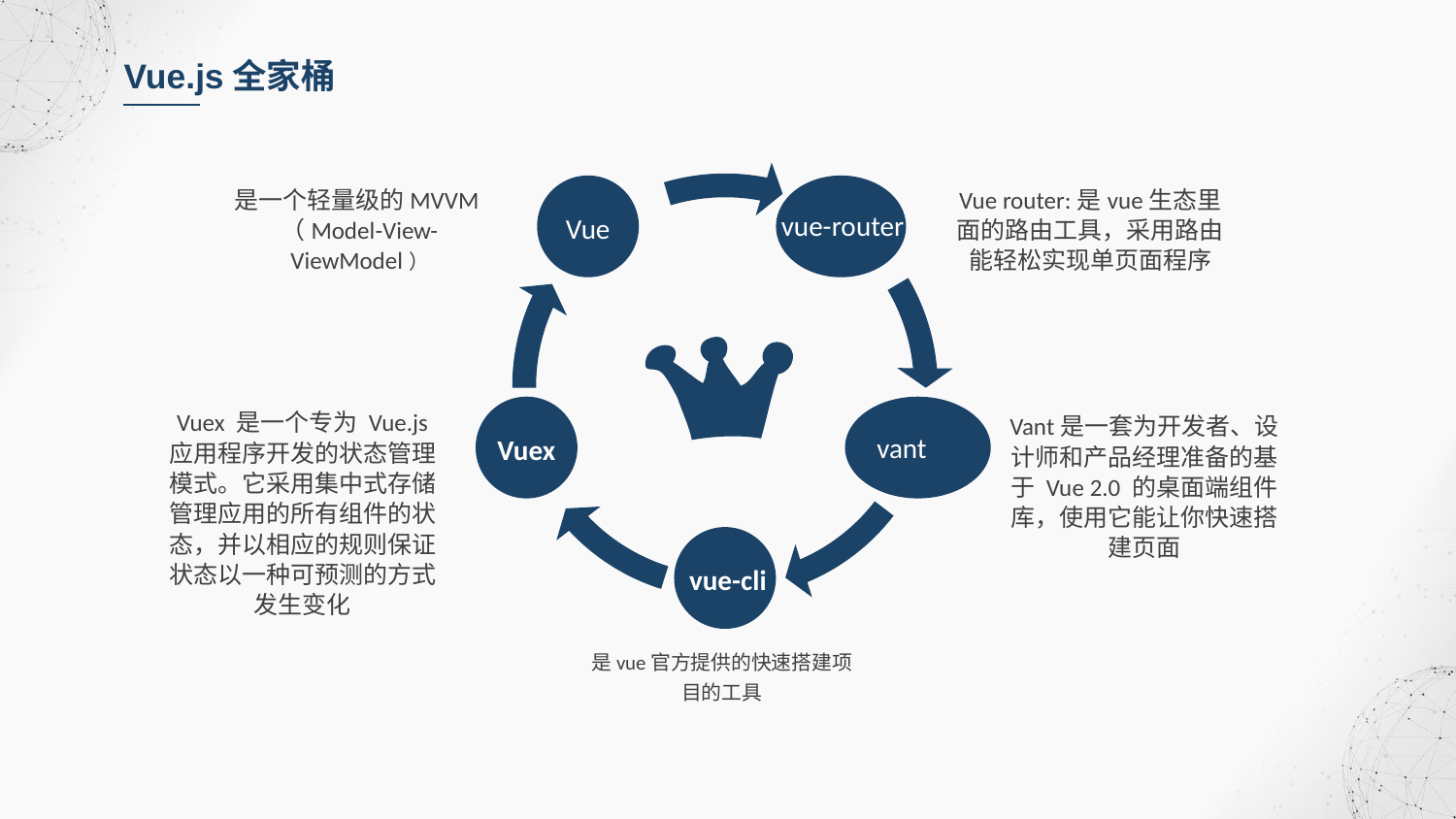

Vue.js全家桶

Vue

vue-router
是一个轻量级的MVVM（Model-View-ViewModel）
Vue router:是vue生态里面的路由工具，采用路由能轻松实现单页面程序

Vuex

vant
Vuex 是一个专为 Vue.js 应用程序开发的状态管理模式。它采用集中式存储管理应用的所有组件的状态，并以相应的规则保证状态以一种可预测的方式发生变化
Vant是一套为开发者、设计师和产品经理准备的基于 Vue 2.0 的桌面端组件库，使用它能让你快速搭建页面

vue-cli
是vue官方提供的快速搭建项目的工具